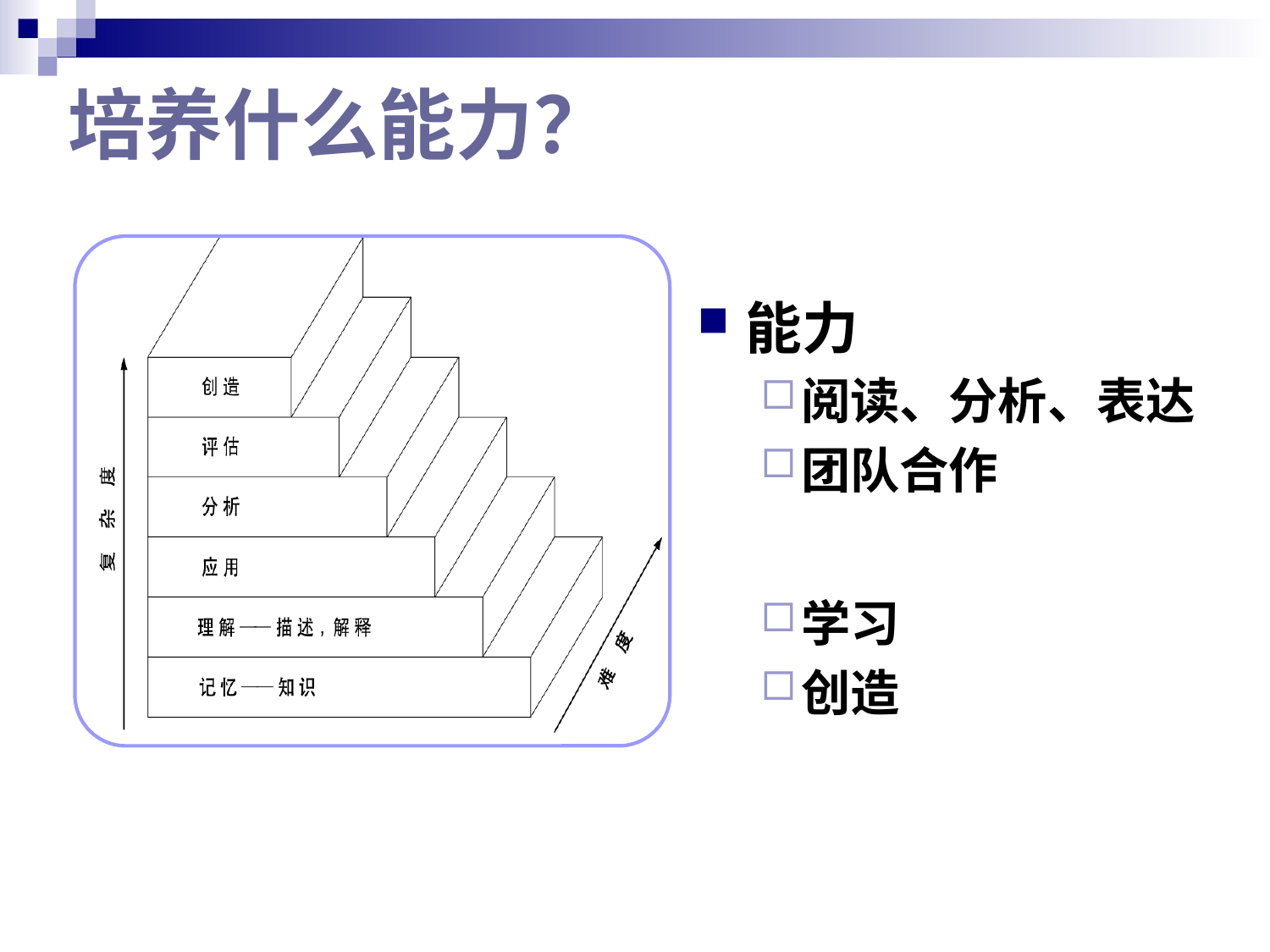

# 培养什么能力？

能力
阅读、分析、表达
团队合作

学习
创造